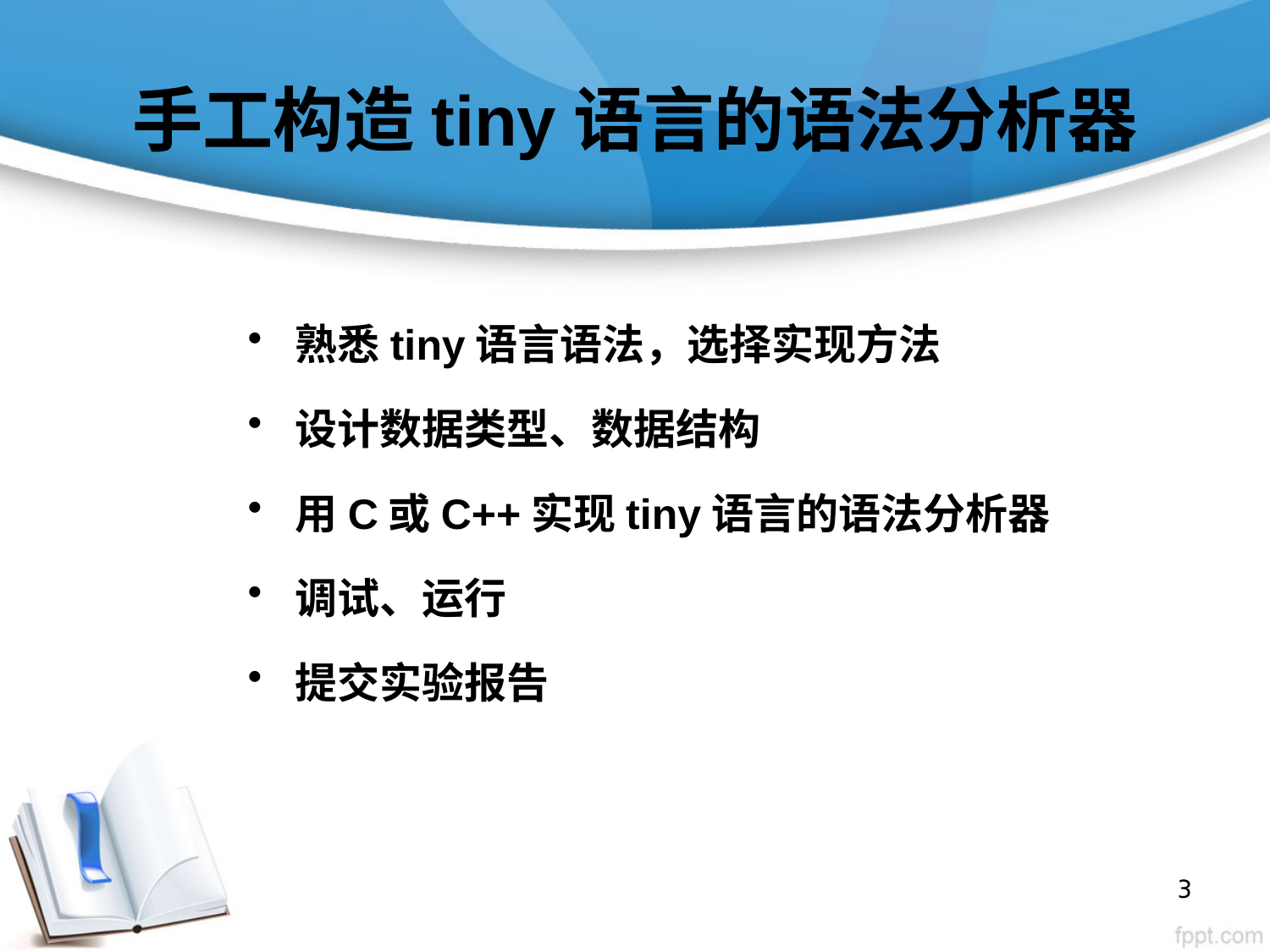

# 手工构造tiny语言的语法分析器
熟悉tiny语言语法，选择实现方法
设计数据类型、数据结构
用C或C++实现tiny语言的语法分析器
调试、运行
提交实验报告
3